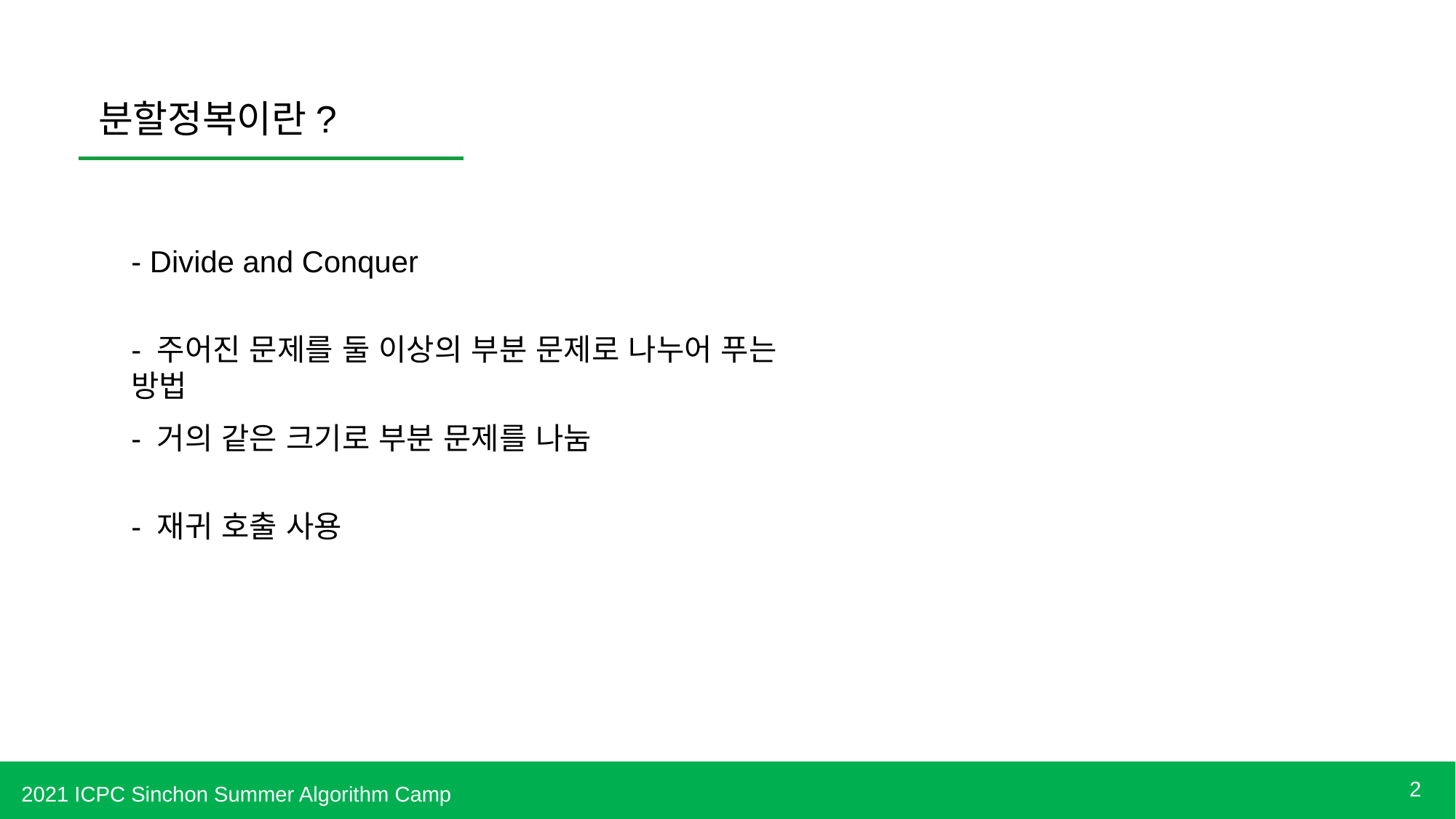

분할정복이란?
- Divide and Conquer
- 주어진 문제를 둘 이상의 부분 문제로 나누어 푸는 방법
- 거의 같은 크기로 부분 문제를 나눔
- 재귀 호출 사용

2
2021 ICPC Sinchon Summer Algorithm Camp